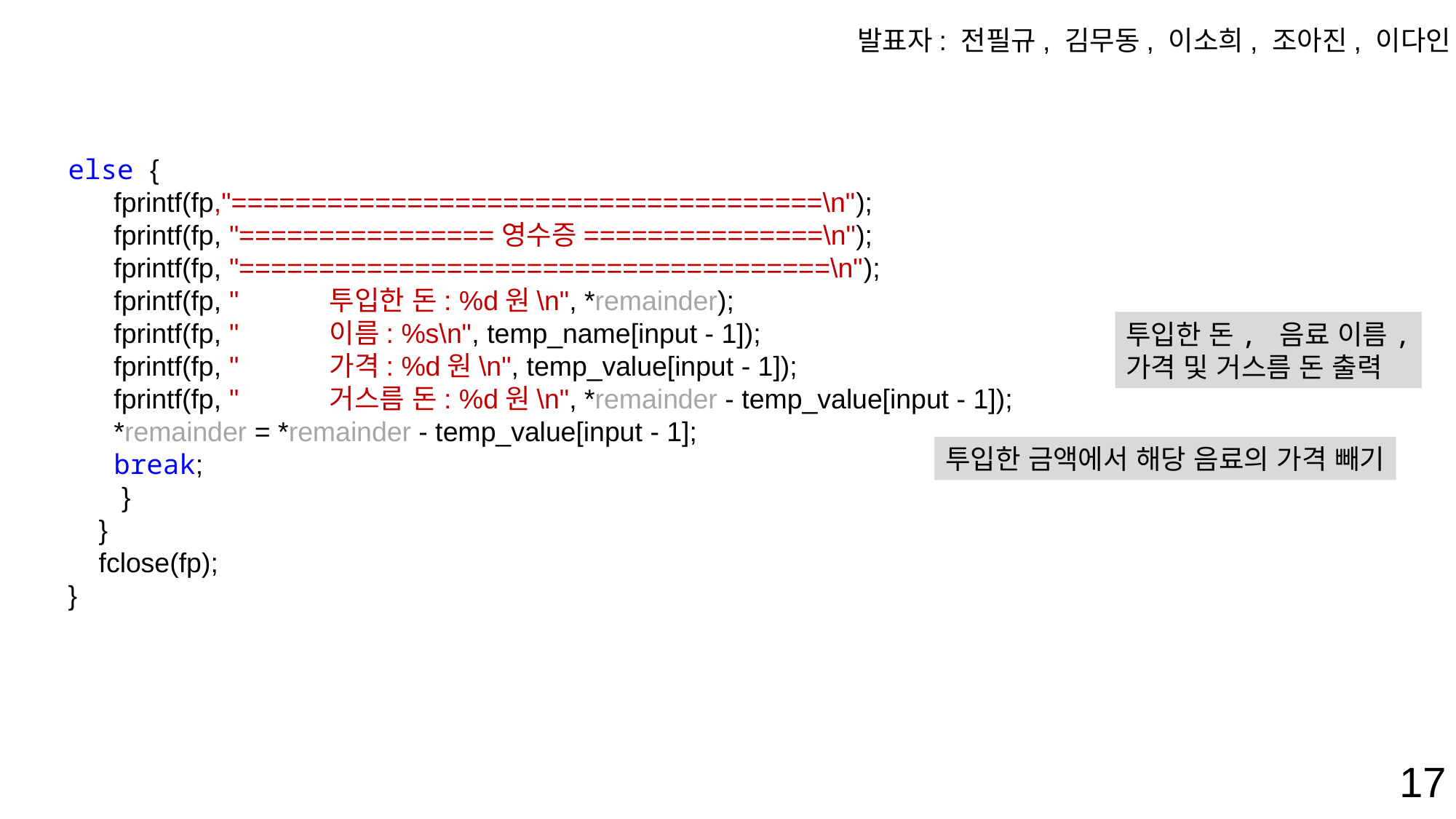

발표자: 전필규, 김무동, 이소희, 조아진, 이다인
else {
      fprintf(fp,"=====================================\n");
      fprintf(fp, "================영수증===============\n");
      fprintf(fp, "=====================================\n");
      fprintf(fp, "           투입한 돈: %d원\n", *remainder);
      fprintf(fp, "           이름: %s\n", temp_name[input - 1]);
      fprintf(fp, "           가격: %d원\n", temp_value[input - 1]);
      fprintf(fp, "           거스름 돈: %d원\n", *remainder - temp_value[input - 1]);
      *remainder = *remainder - temp_value[input - 1];
      break;
       }
    }
    fclose(fp);
}

투입한 돈, 음료 이름,
가격 및 거스름 돈 출력
투입한 금액에서 해당 음료의 가격 빼기
17